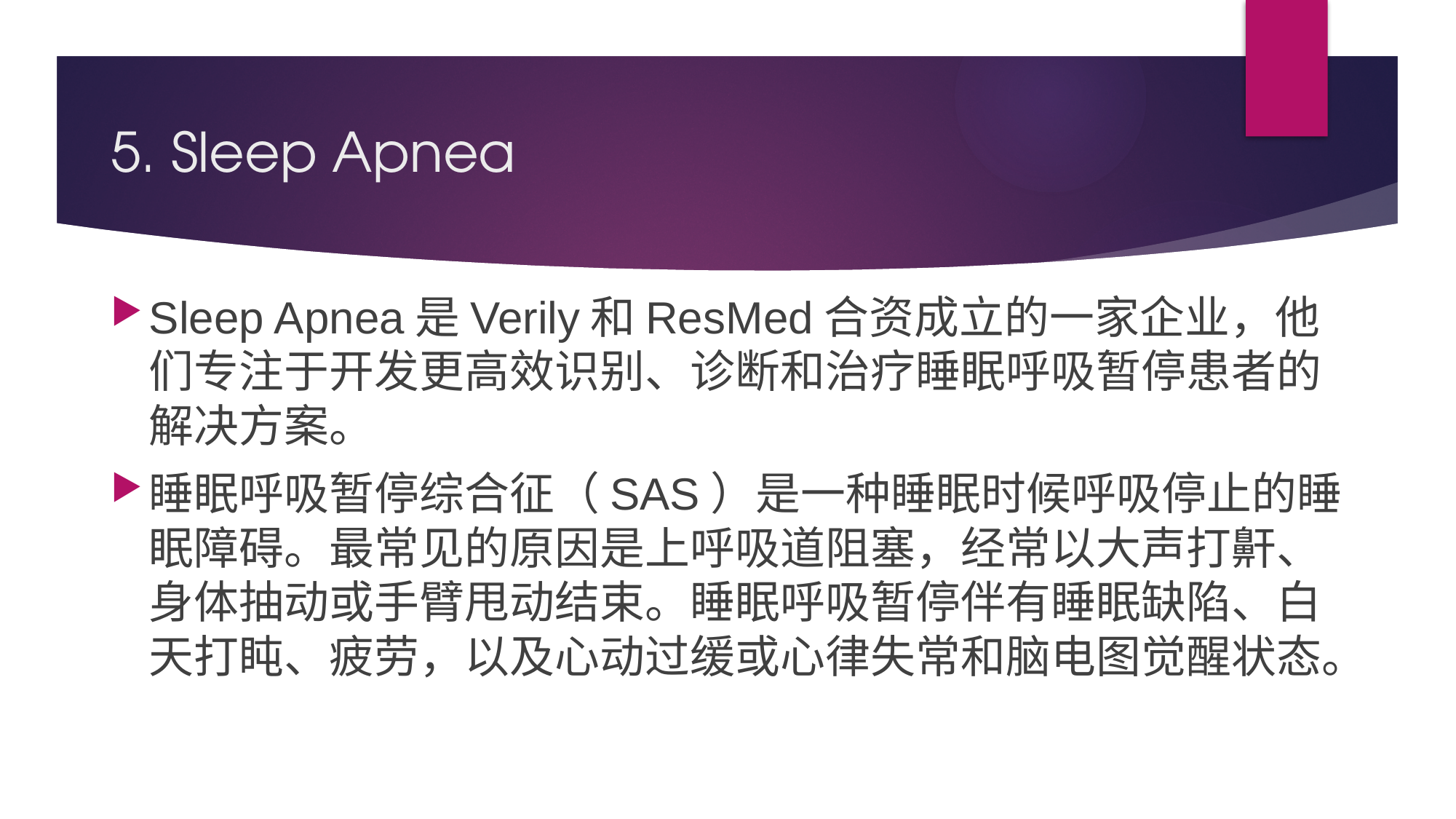

# 5. Sleep Apnea
Sleep Apnea是Verily和ResMed合资成立的一家企业，他们专注于开发更高效识别、诊断和治疗睡眠呼吸暂停患者的解决方案。
睡眠呼吸暂停综合征（SAS）是一种睡眠时候呼吸停止的睡眠障碍。最常见的原因是上呼吸道阻塞，经常以大声打鼾、身体抽动或手臂甩动结束。睡眠呼吸暂停伴有睡眠缺陷、白天打盹、疲劳，以及心动过缓或心律失常和脑电图觉醒状态。